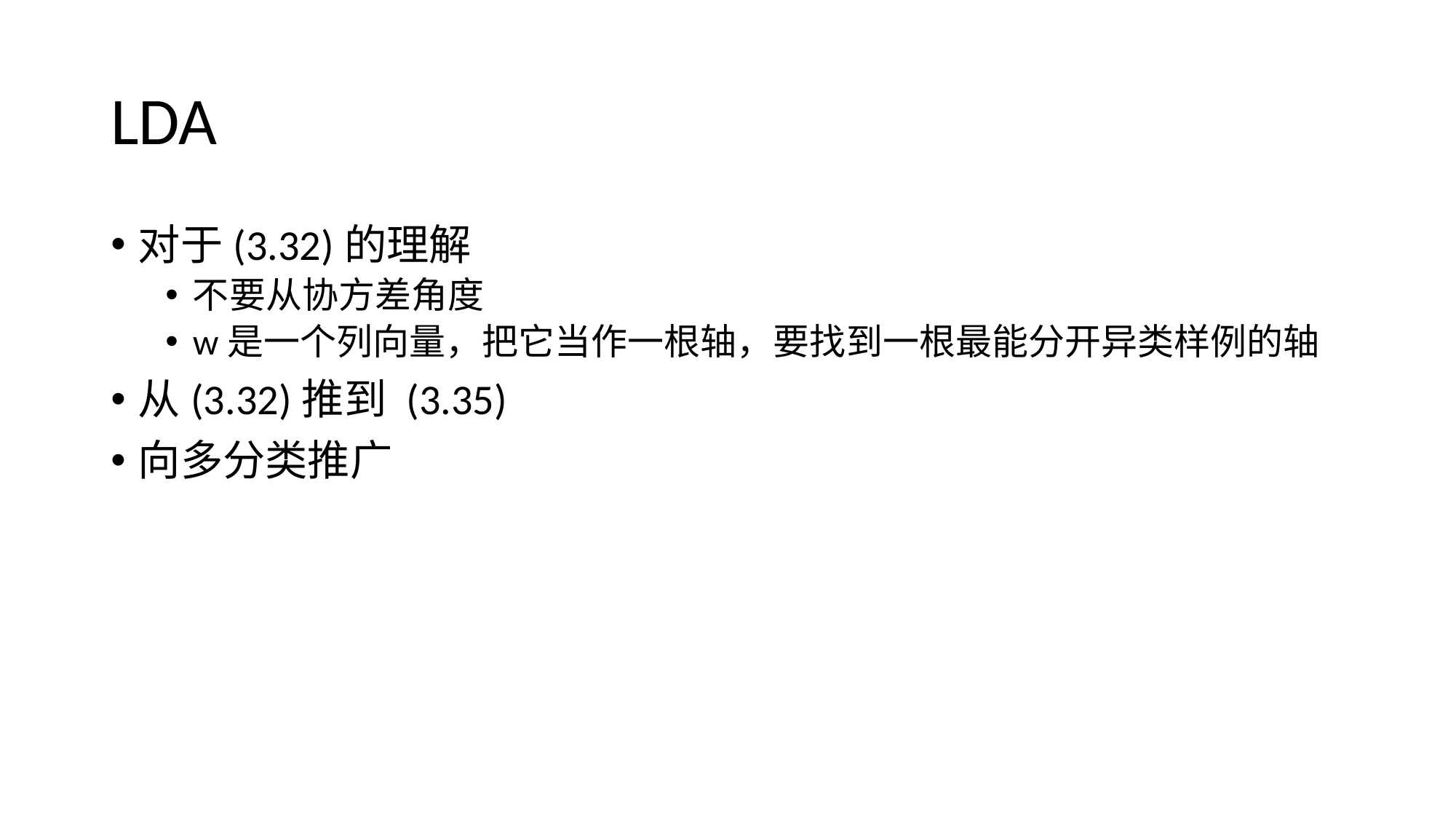

# LDA
对于(3.32)的理解
不要从协方差角度
w是一个列向量，把它当作一根轴，要找到一根最能分开异类样例的轴
从(3.32)推到 (3.35)
向多分类推广